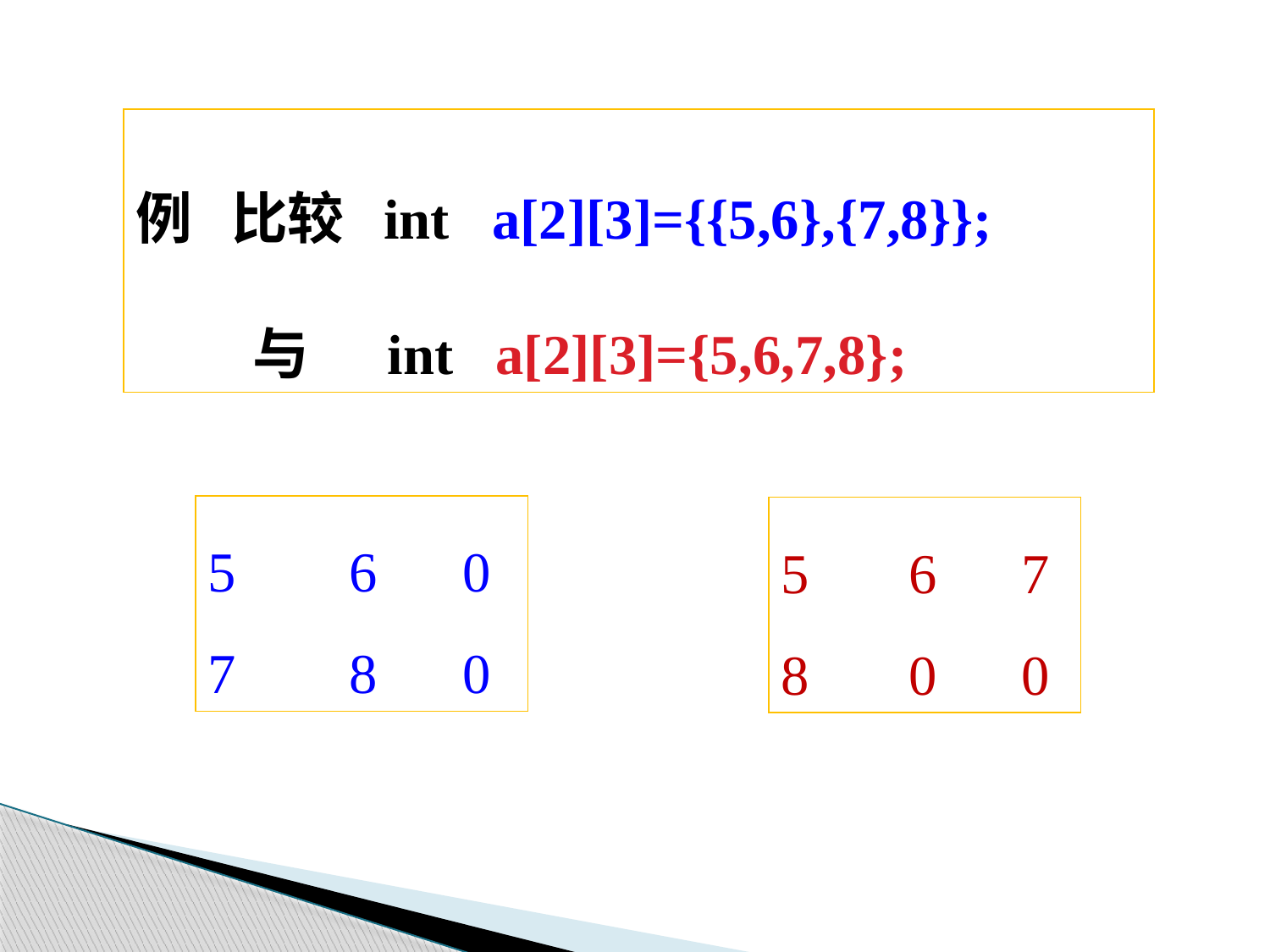

例   比较  int   a[2][3]={{5,6},{7,8}};
        与     int   a[2][3]={5,6,7,8};
5        6      0
7        8      0
5       6      7
8       0      0